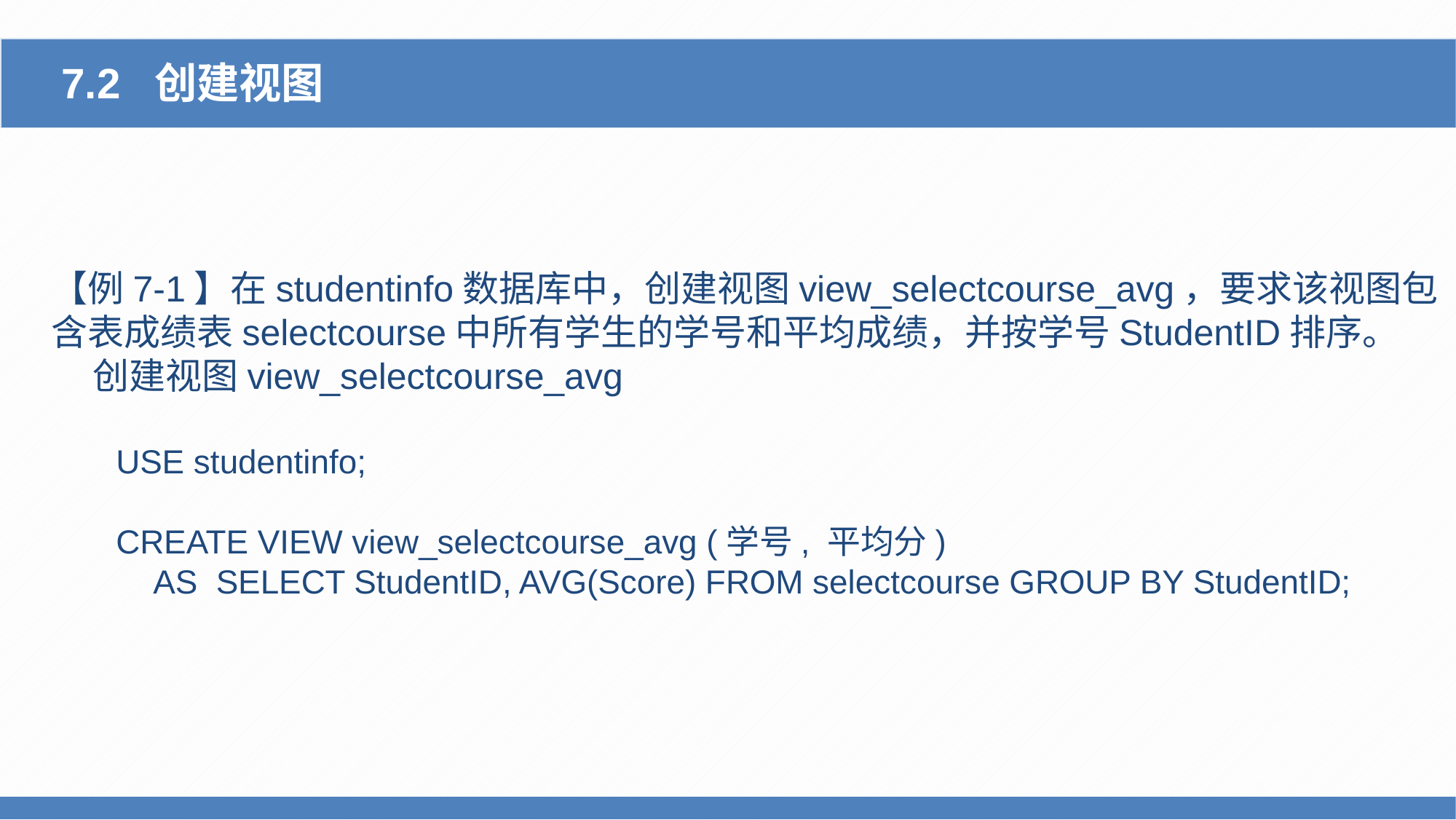

7.2  创建视图
【例7-1】在studentinfo数据库中，创建视图view_selectcourse_avg，要求该视图包含表成绩表selectcourse中所有学生的学号和平均成绩，并按学号StudentID排序。
    创建视图view_selectcourse_avg

USE studentinfo;

CREATE VIEW view_selectcourse_avg (学号, 平均分)
    AS  SELECT StudentID, AVG(Score) FROM selectcourse GROUP BY StudentID;